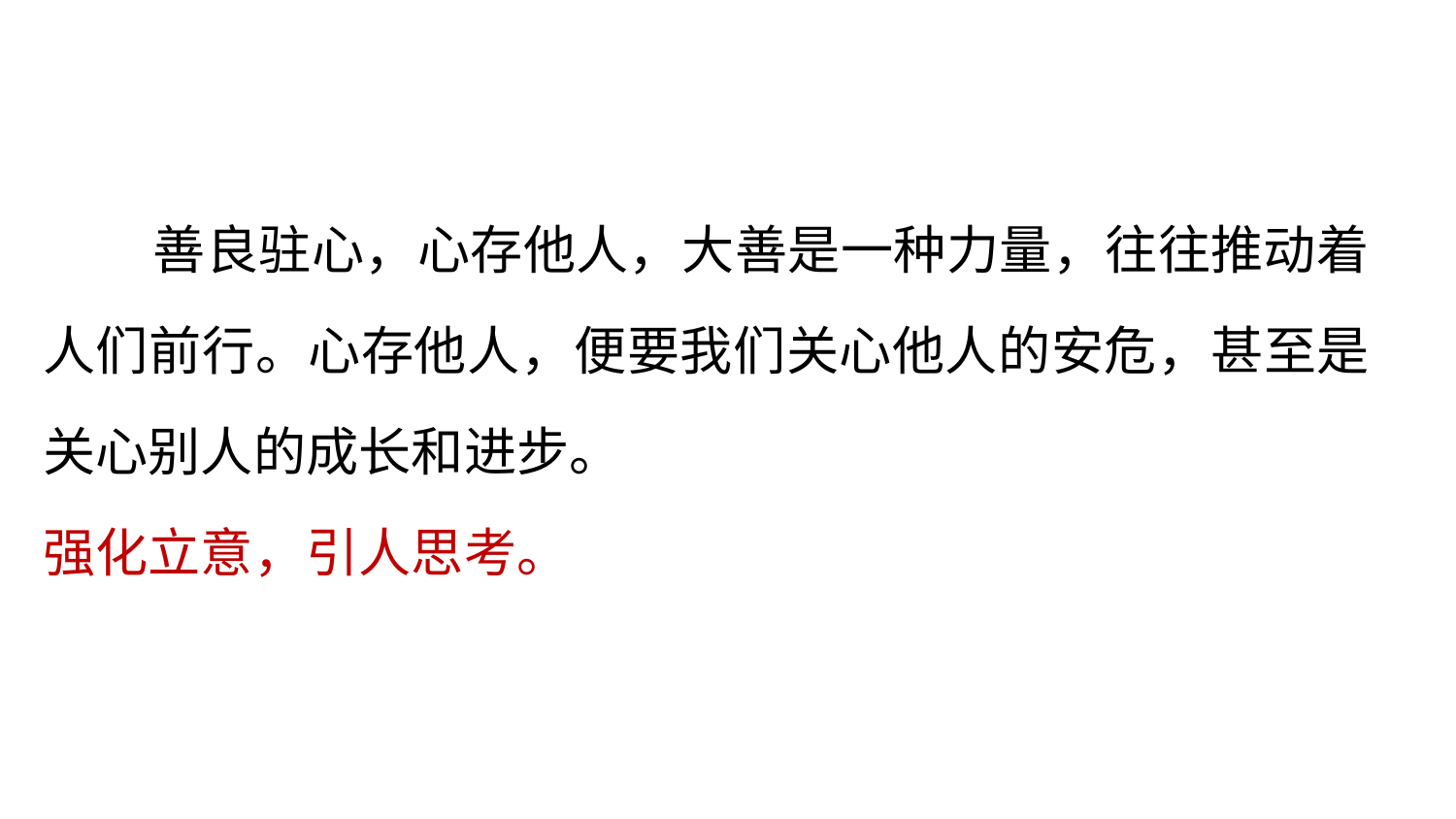

善良驻心，心存他人，大善是一种力量，往往推动着人们前行。心存他人，便要我们关心他人的安危，甚至是关心别人的成长和进步。
强化立意，引人思考。